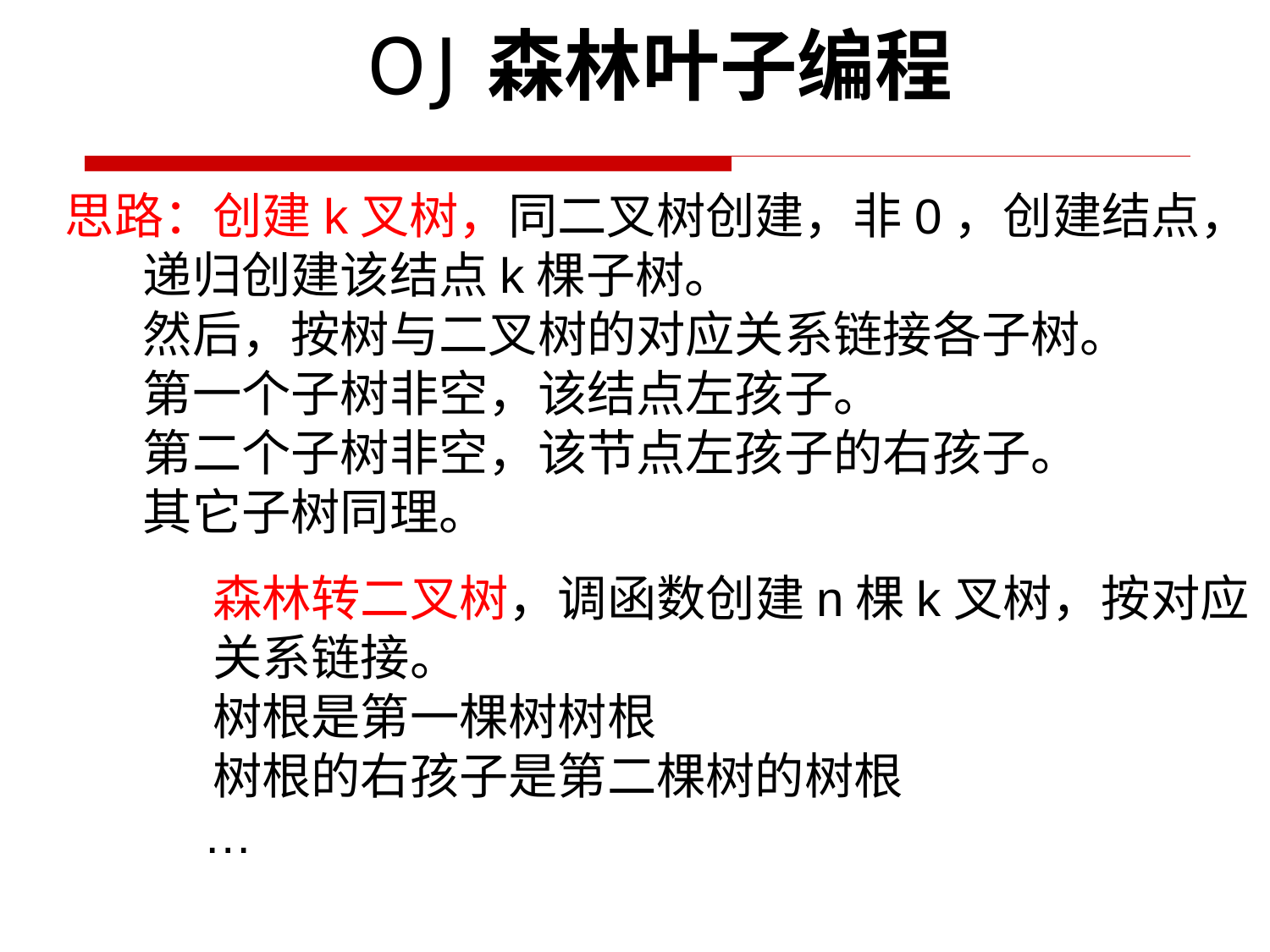

OJ森林叶子编程

思路：创建k叉树，同二叉树创建，非0，创建结点，
      递归创建该结点k棵子树。
      然后，按树与二叉树的对应关系链接各子树。
      第一个子树非空，该结点左孩子。
      第二个子树非空，该节点左孩子的右孩子。
      其它子树同理。
 森林转二叉树，调函数创建n棵k叉树，按对应
 关系链接。
 树根是第一棵树树根
 树根的右孩子是第二棵树的树根
 …